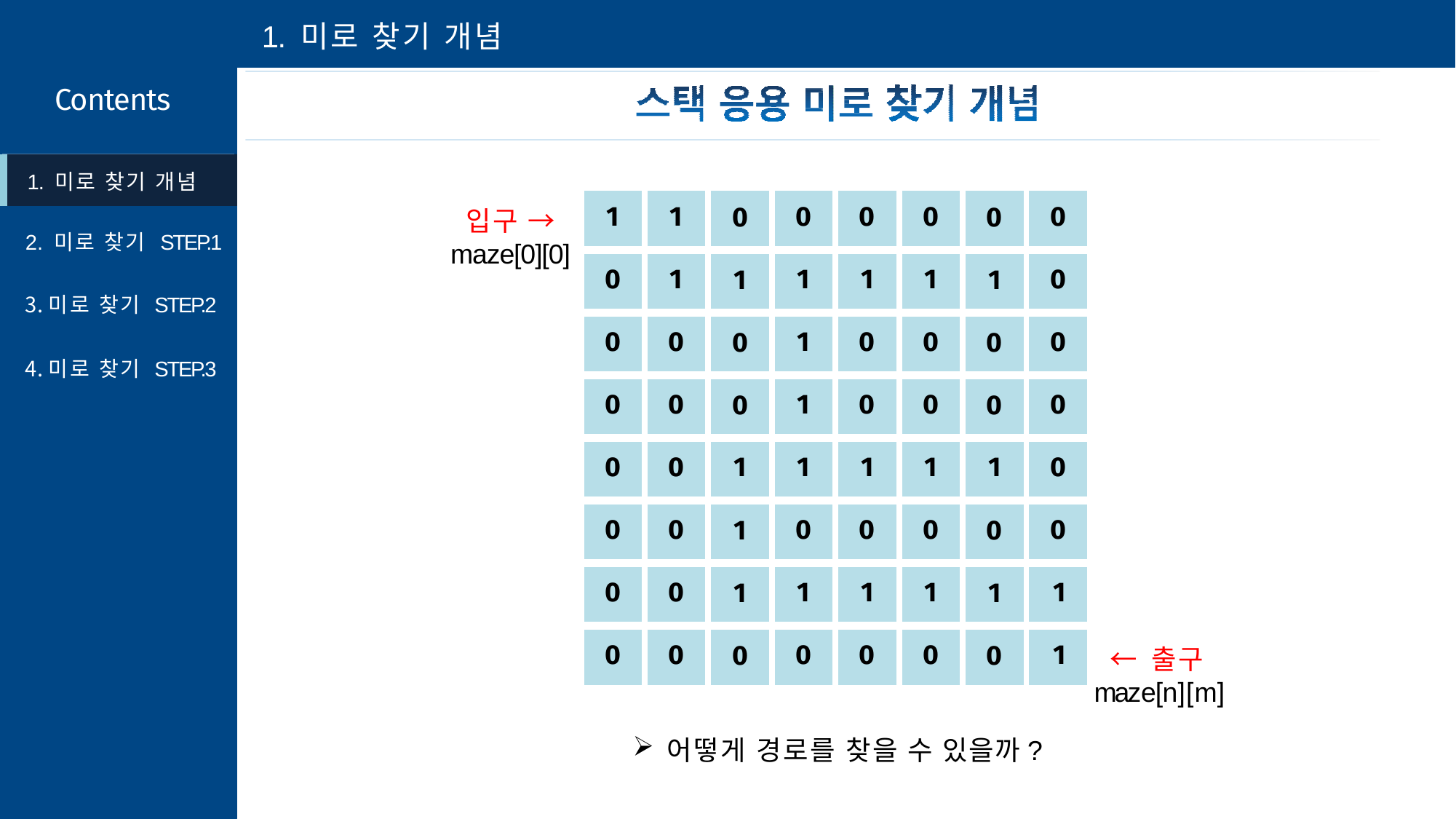

# 1. 미로 찾기 개념

Contents

1. 미로 찾기 개념

| 1 | 1 | 0 | 0 | 0 | 0 | 0 | 0 |
| --- | --- | --- | --- | --- | --- | --- | --- |
| 0 | 1 | 1 | 1 | 1 | 1 | 1 | 0 |
| 0 | 0 | 0 | 1 | 0 | 0 | 0 | 0 |
| 0 | 0 | 0 | 1 | 0 | 0 | 0 | 0 |
| 0 | 0 | 1 | 1 | 1 | 1 | 1 | 0 |
| 0 | 0 | 1 | 0 | 0 | 0 | 0 | 0 |
| 0 | 0 | 1 | 1 | 1 | 1 | 1 | 1 |
| 0 | 0 | 0 | 0 | 0 | 0 | 0 | 1 |
입구 →
maze[0][0]

2. 미로 찾기 STEP.1
미로 찾기 STEP.2

미로 찾기 STEP.3
← 출구
maze[n][m]

어떻게 경로를 찾을 수 있을까?